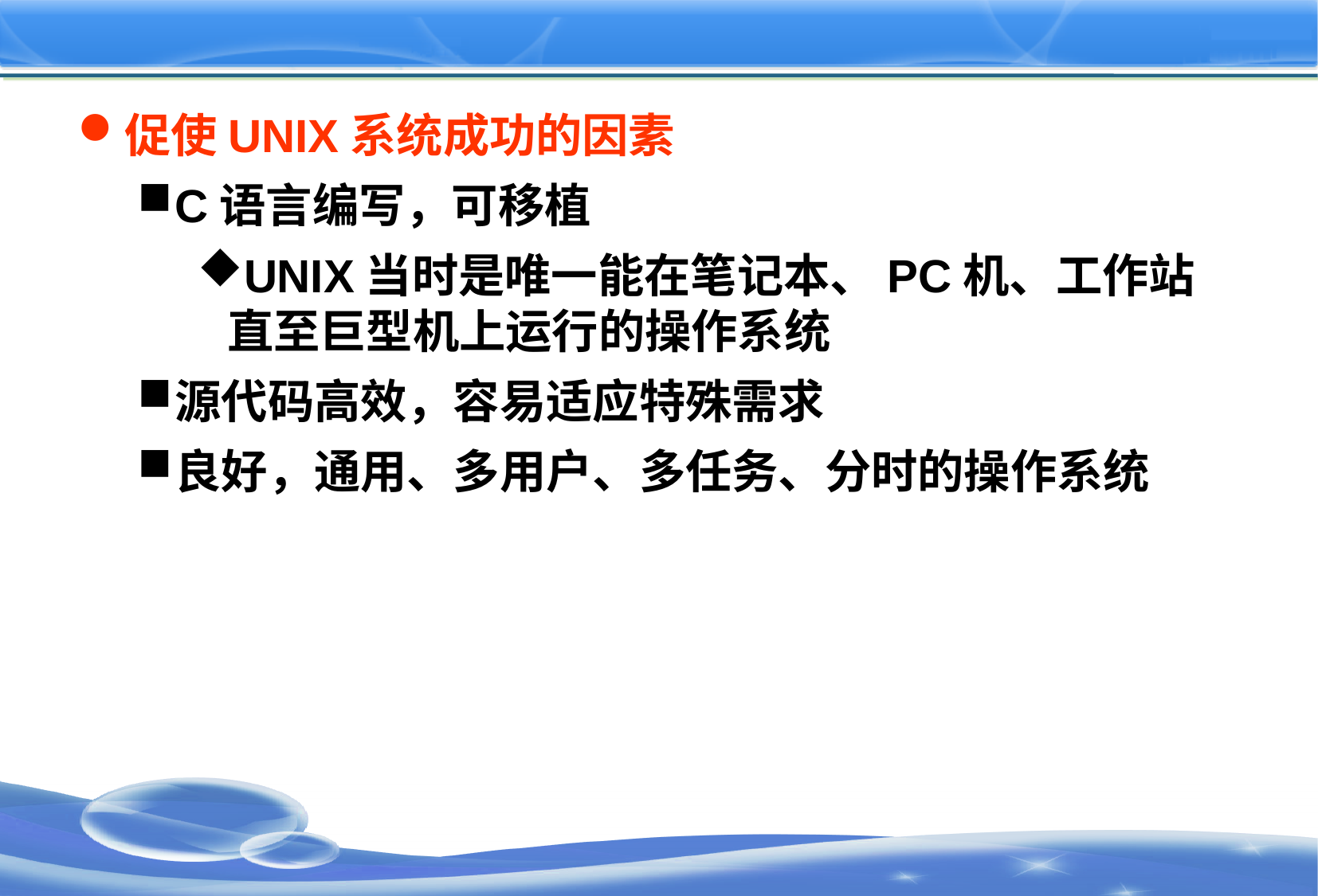

#
促使UNIX系统成功的因素
C语言编写，可移植
UNIX当时是唯一能在笔记本、PC机、工作站直至巨型机上运行的操作系统
源代码高效，容易适应特殊需求
良好，通用、多用户、多任务、分时的操作系统